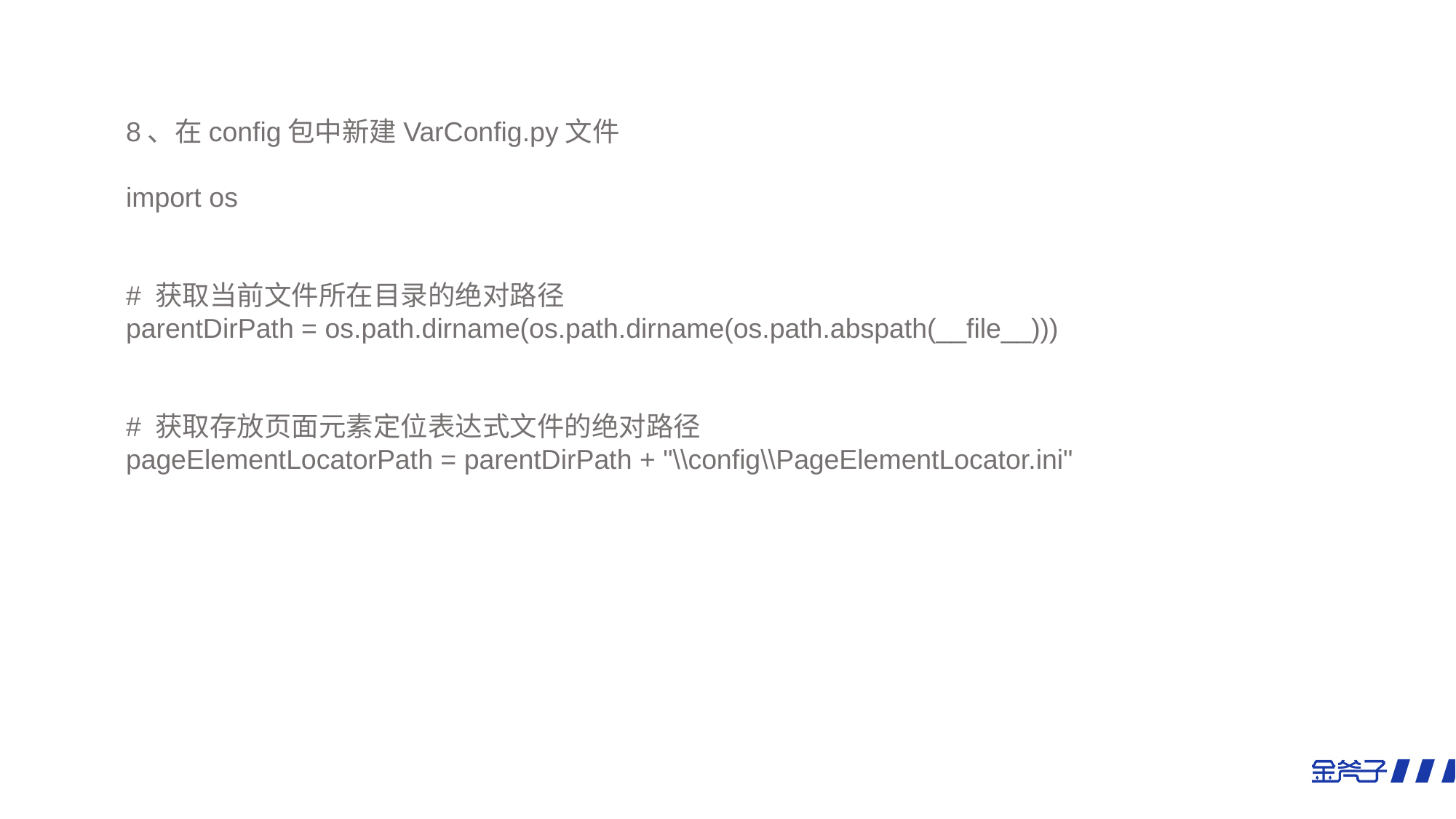

8、在config包中新建VarConfig.py文件

import os

# 获取当前文件所在目录的绝对路径
parentDirPath = os.path.dirname(os.path.dirname(os.path.abspath(__file__)))

# 获取存放页面元素定位表达式文件的绝对路径
pageElementLocatorPath = parentDirPath + "\\config\\PageElementLocator.ini"